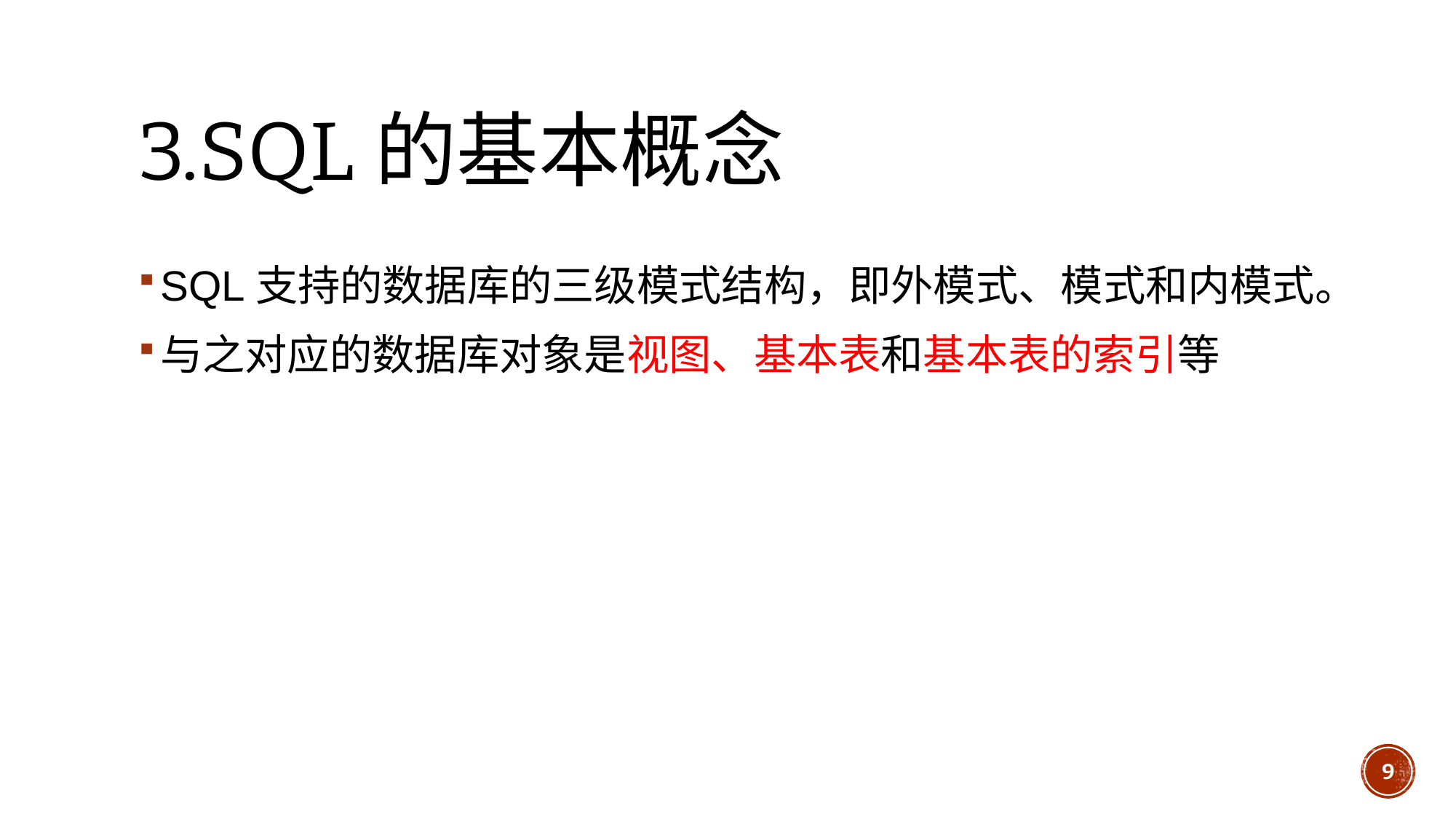

# 3.SQL的基本概念
SQL支持的数据库的三级模式结构，即外模式、模式和内模式。
与之对应的数据库对象是视图、基本表和基本表的索引等

9